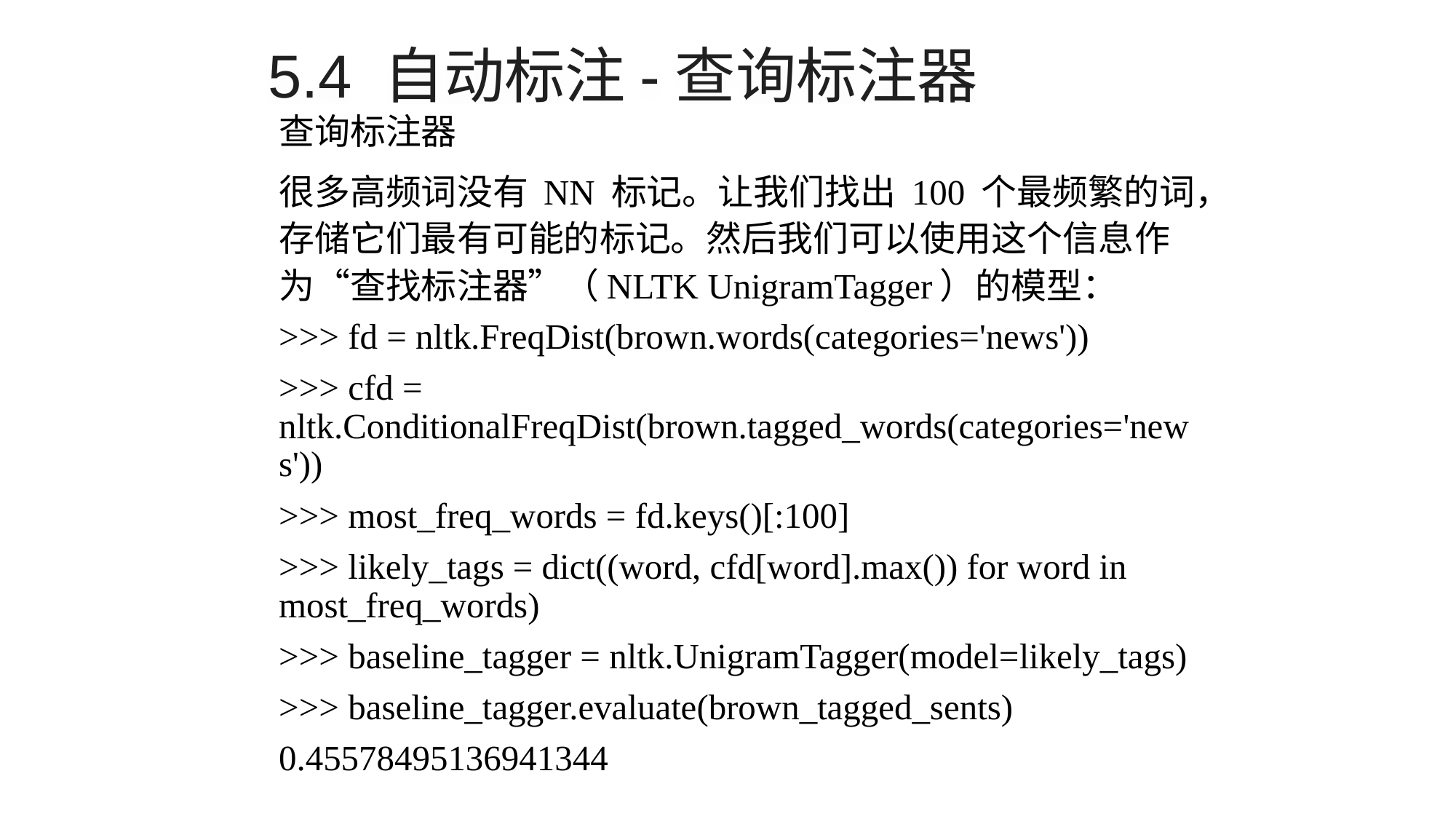

# 5.4 自动标注-查询标注器
查询标注器
很多高频词没有 NN 标记。让我们找出 100 个最频繁的词，存储它们最有可能的标记。然后我们可以使用这个信息作为“查找标注器”（NLTK UnigramTagger）的模型：
>>> fd = nltk.FreqDist(brown.words(categories='news'))
>>> cfd = nltk.ConditionalFreqDist(brown.tagged_words(categories='news'))
>>> most_freq_words = fd.keys()[:100]
>>> likely_tags = dict((word, cfd[word].max()) for word in most_freq_words)
>>> baseline_tagger = nltk.UnigramTagger(model=likely_tags)
>>> baseline_tagger.evaluate(brown_tagged_sents)
0.45578495136941344